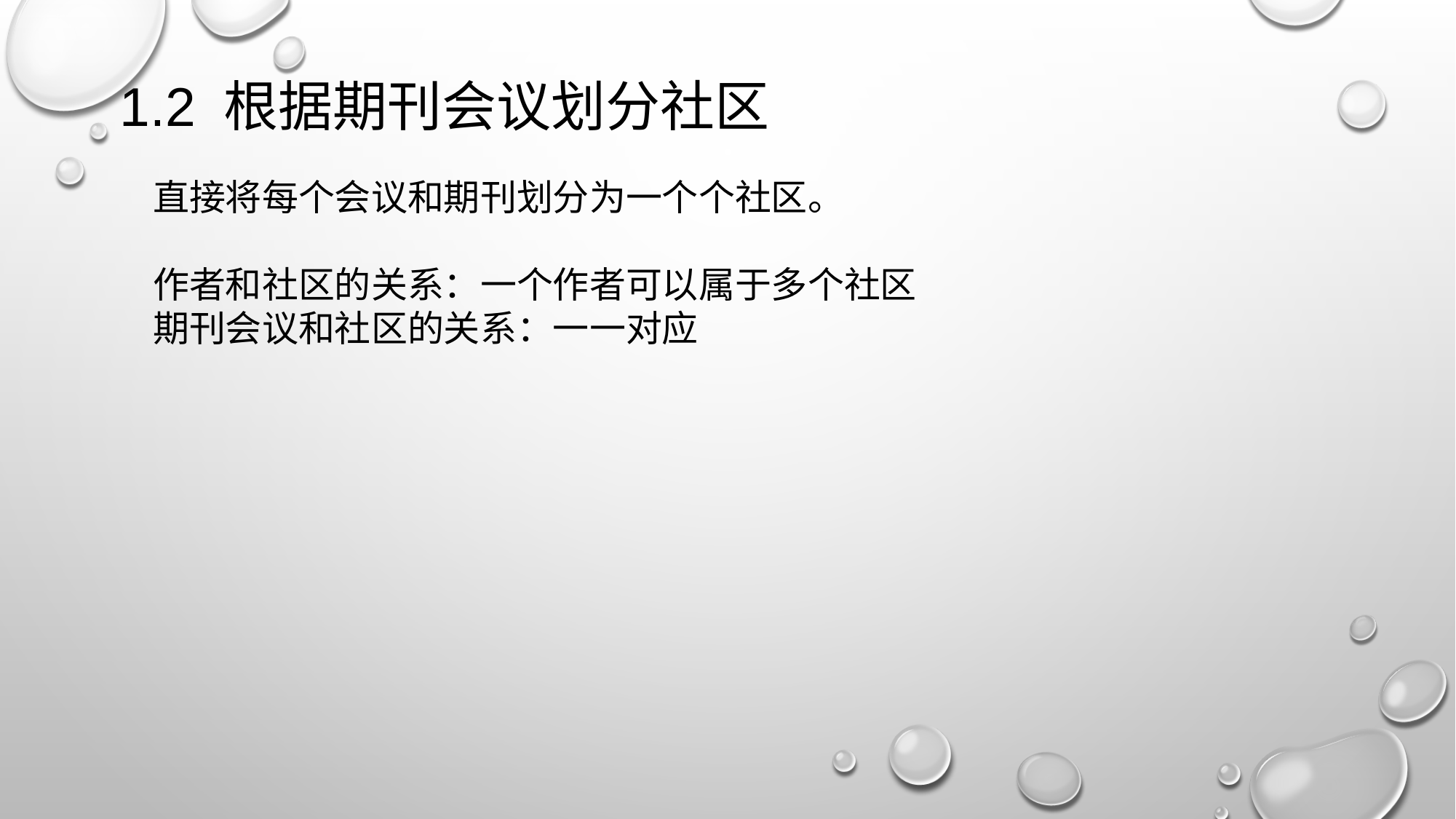

1.2 根据期刊会议划分社区
直接将每个会议和期刊划分为一个个社区。

作者和社区的关系：一个作者可以属于多个社区
期刊会议和社区的关系：一一对应